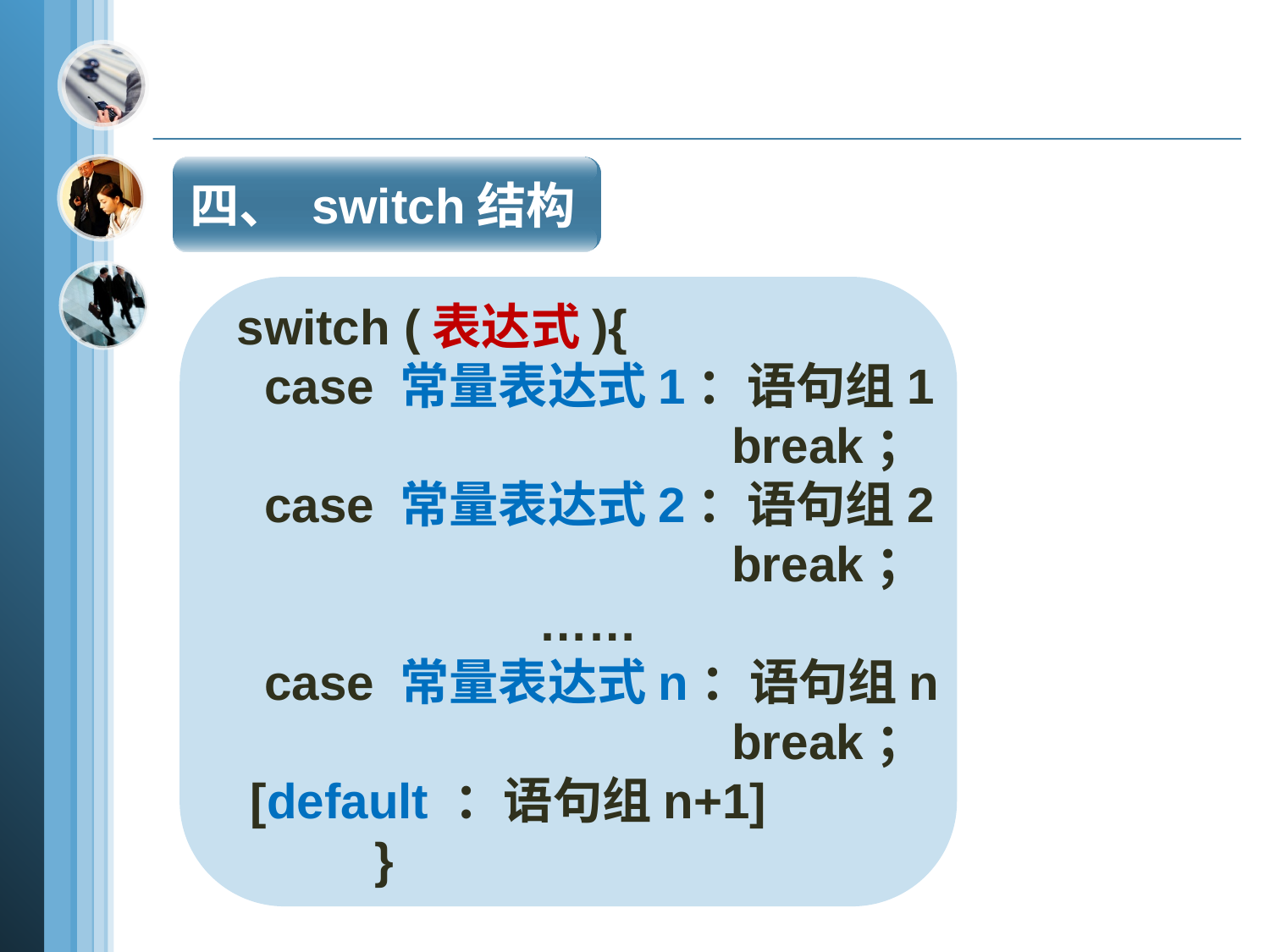

四、 switch结构

 switch (表达式){
   case 常量表达式1：语句组1
                                     break；
   case 常量表达式2：语句组2
                                     break；
                       ……
   case 常量表达式n：语句组n
                                     break；
  [default ：语句组n+1]
           }